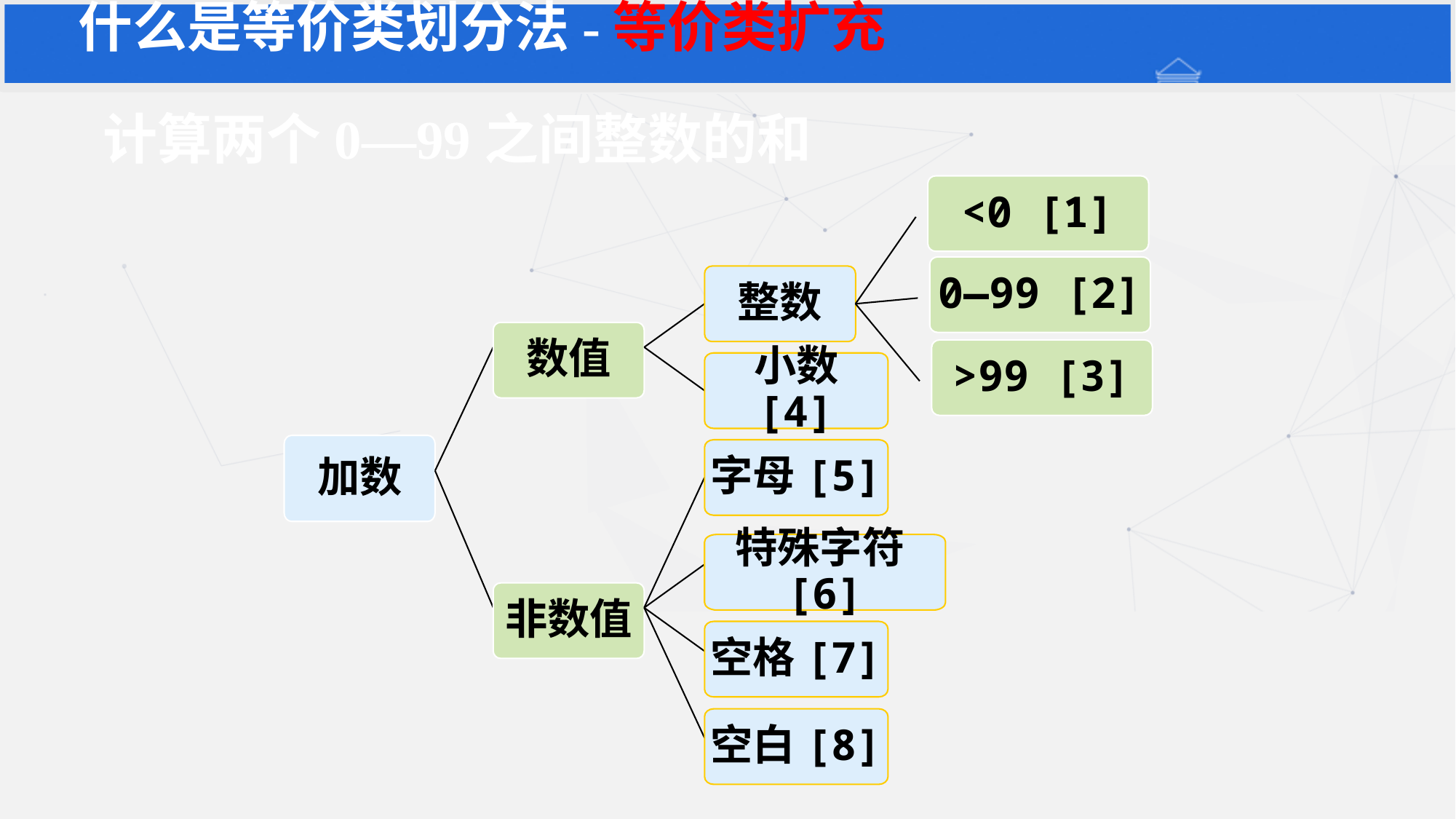

什么是等价类划分法-等价类扩充
计算两个0—99之间整数的和
<0 [1]
0—99 [2]

整数

数值

>99 [3]

小数 [4]

加数
字母[5]
特殊字符[6]

非数值

空格[7]

空白[8]